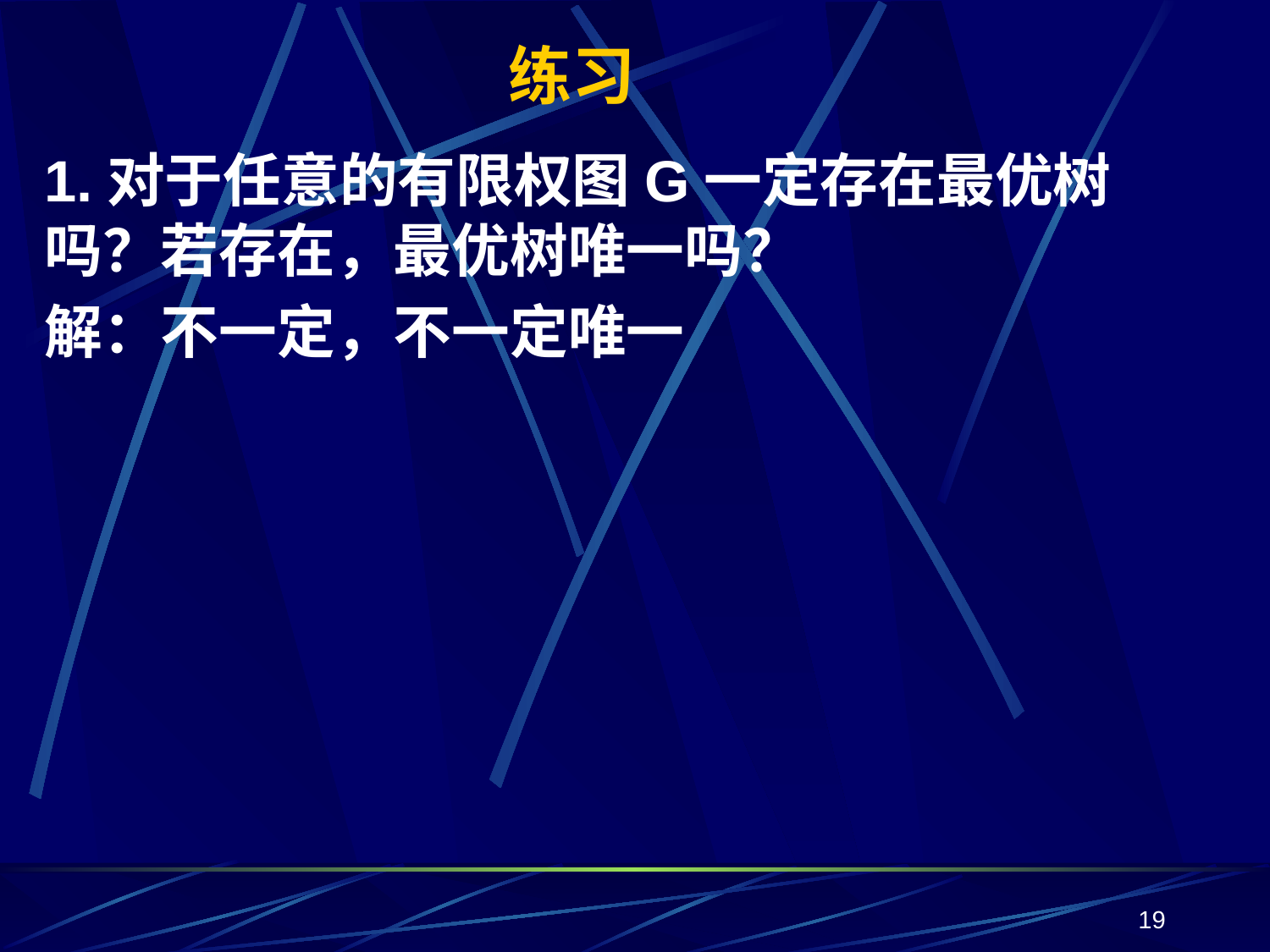

# 练习
1.对于任意的有限权图G一定存在最优树吗？若存在，最优树唯一吗？
解：不一定，不一定唯一

19